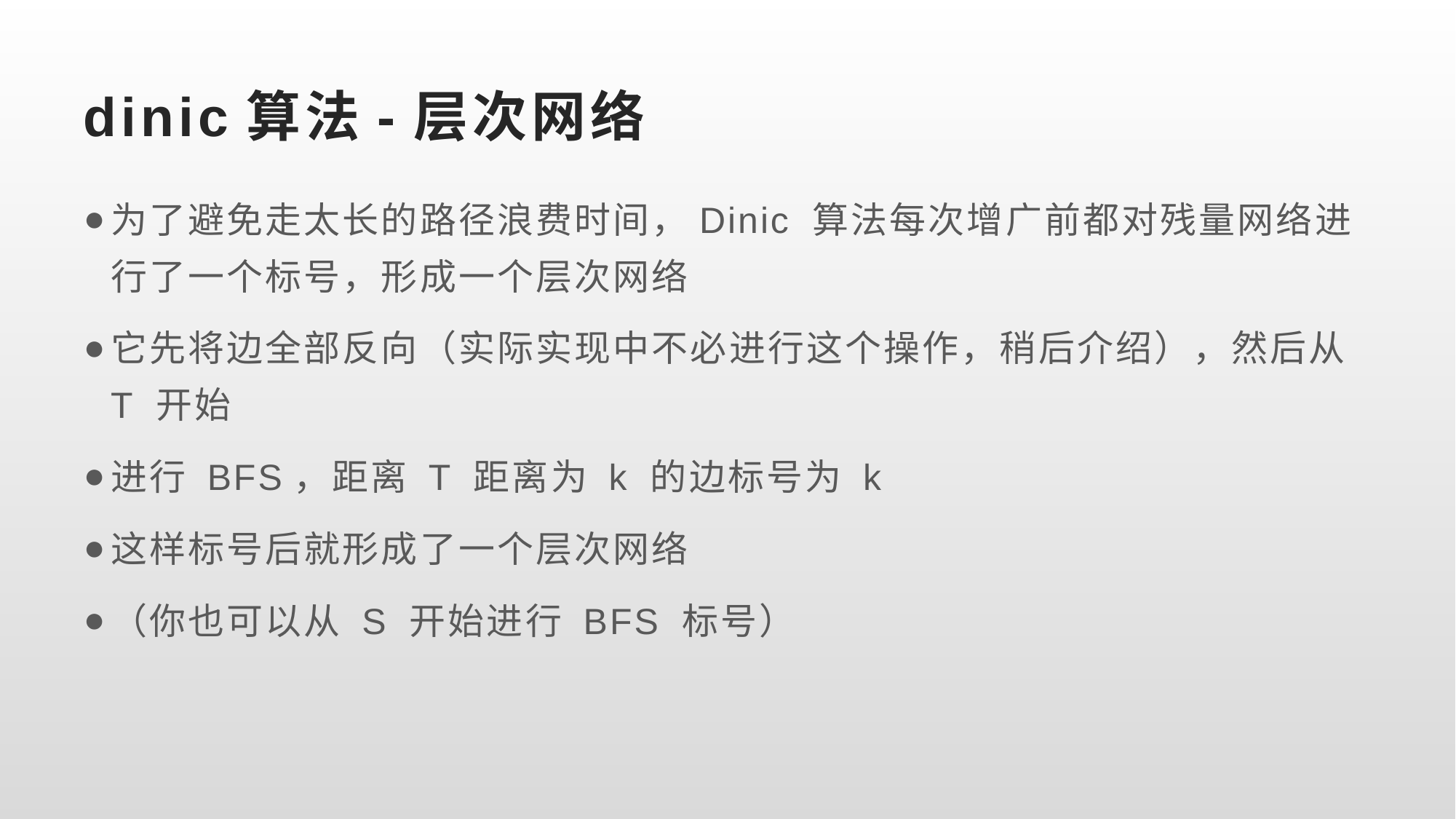

# dinic算法-层次网络
为了避免走太长的路径浪费时间，Dinic 算法每次增广前都对残量网络进行了一个标号，形成一个层次网络
它先将边全部反向（实际实现中不必进行这个操作，稍后介绍），然后从 T 开始
进行 BFS，距离 T 距离为 k 的边标号为 k
这样标号后就形成了一个层次网络
（你也可以从 S 开始进行 BFS 标号）